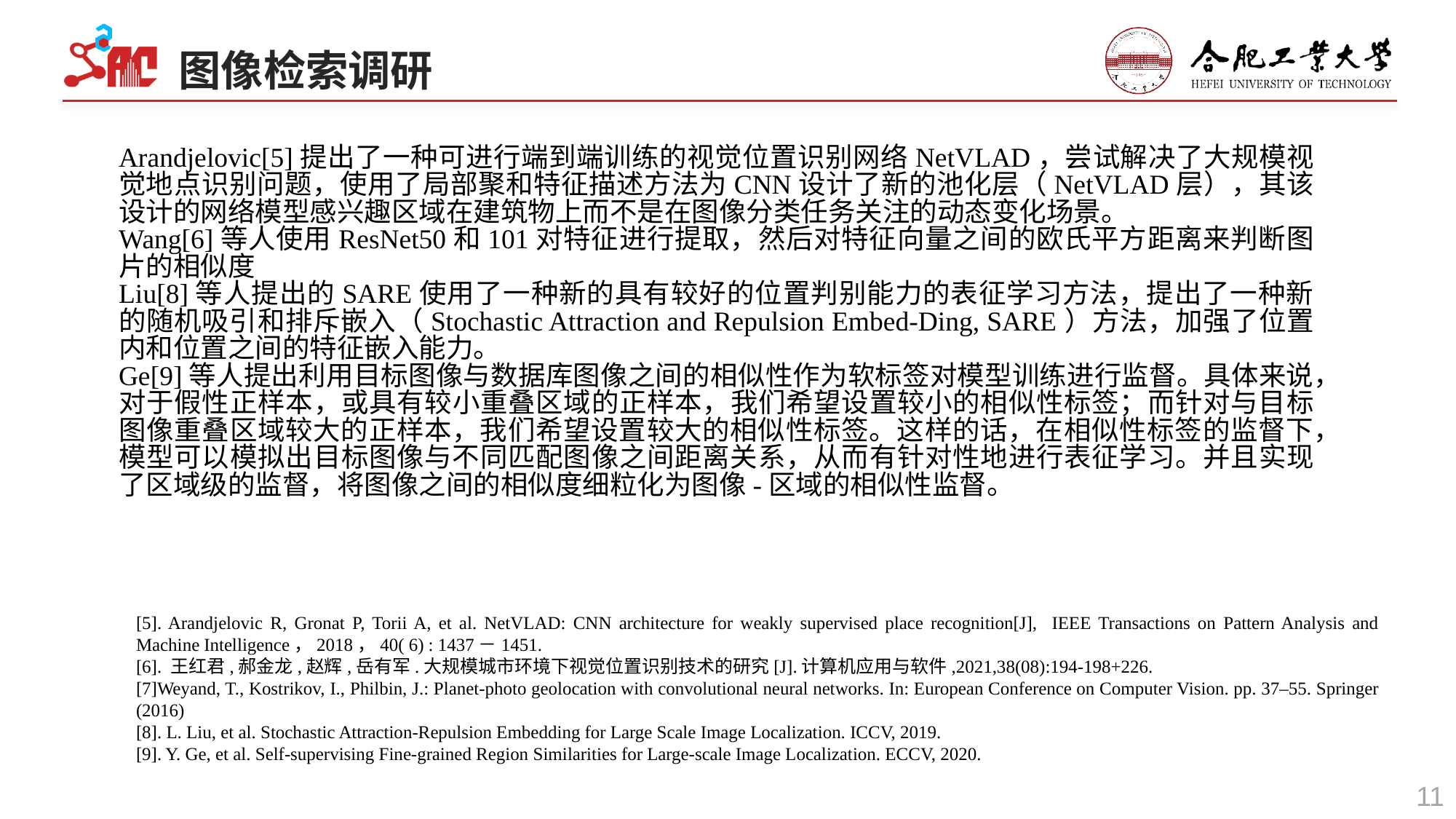

图像检索调研
Arandjelovic[5]提出了一种可进行端到端训练的视觉位置识别网络NetVLAD，尝试解决了大规模视觉地点识别问题，使用了局部聚和特征描述方法为CNN设计了新的池化层（NetVLAD层），其该设计的网络模型感兴趣区域在建筑物上而不是在图像分类任务关注的动态变化场景。
Wang[6]等人使用ResNet50和101对特征进行提取，然后对特征向量之间的欧氏平方距离来判断图片的相似度
Liu[8]等人提出的SARE使用了一种新的具有较好的位置判别能力的表征学习方法，提出了一种新的随机吸引和排斥嵌入（Stochastic Attraction and Repulsion Embed-Ding, SARE）方法，加强了位置内和位置之间的特征嵌入能力。
Ge[9]等人提出利用目标图像与数据库图像之间的相似性作为软标签对模型训练进行监督。具体来说，对于假性正样本，或具有较小重叠区域的正样本，我们希望设置较小的相似性标签；而针对与目标图像重叠区域较大的正样本，我们希望设置较大的相似性标签。这样的话，在相似性标签的监督下，模型可以模拟出目标图像与不同匹配图像之间距离关系，从而有针对性地进行表征学习。并且实现了区域级的监督，将图像之间的相似度细粒化为图像-区域的相似性监督。
[5]. Arandjelovic R, Gronat P, Torii A, et al. NetVLAD: CNN architecture for weakly supervised place recognition[J],  IEEE Transactions on Pattern Analysis and Machine Intelligence，2018，40( 6) : 1437－1451.
[6]. 王红君,郝金龙,赵辉,岳有军.大规模城市环境下视觉位置识别技术的研究[J].计算机应用与软件,2021,38(08):194-198+226.
[7]Weyand, T., Kostrikov, I., Philbin, J.: Planet-photo geolocation with convolutional neural networks. In: European Conference on Computer Vision. pp. 37–55. Springer (2016)
[8]. L. Liu, et al. Stochastic Attraction-Repulsion Embedding for Large Scale Image Localization. ICCV, 2019.
[9]. Y. Ge, et al. Self-supervising Fine-grained Region Similarities for Large-scale Image Localization. ECCV, 2020.
11